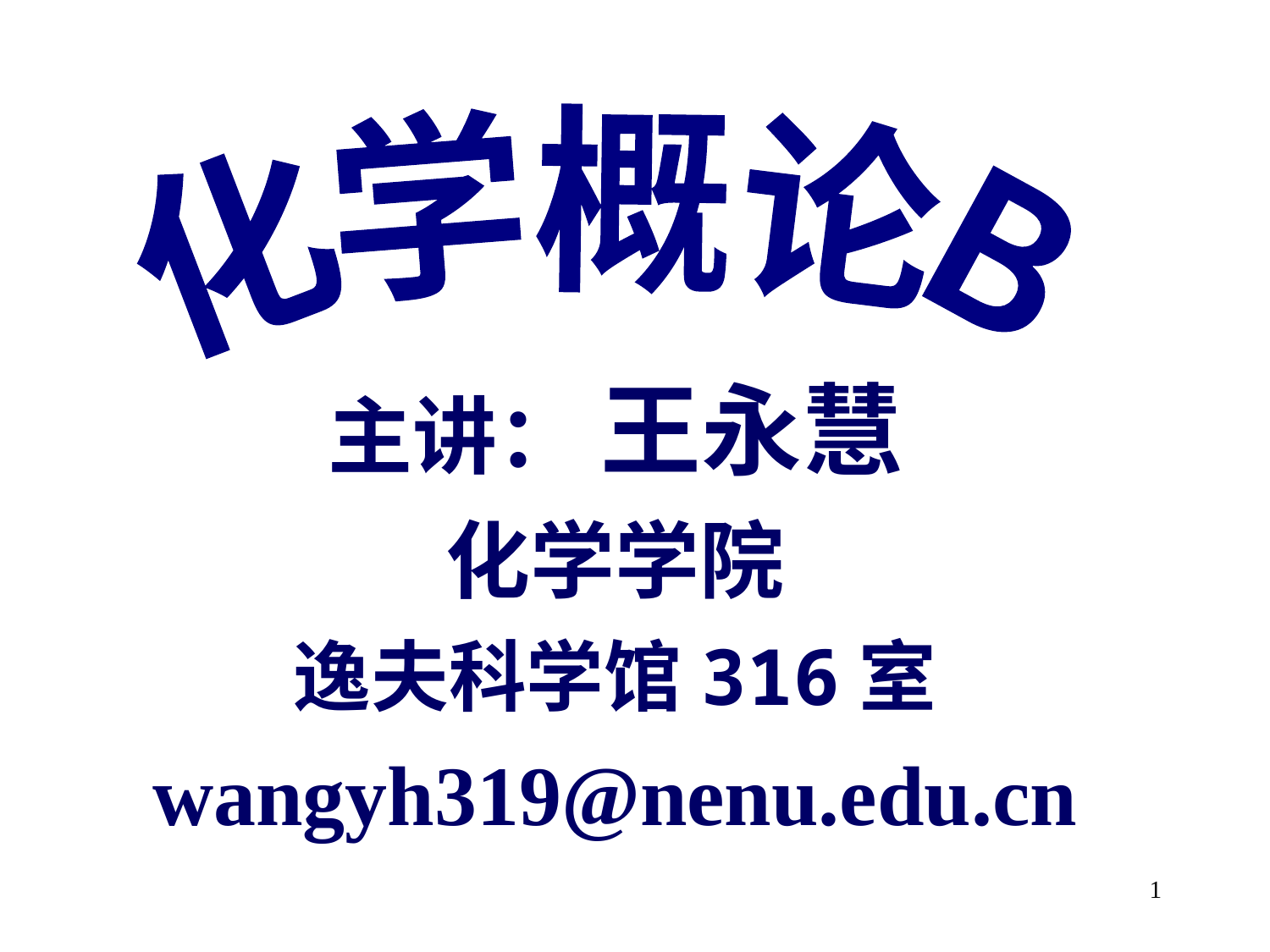

化学概论B
主讲： 王永慧
化学学院
逸夫科学馆316室
wangyh319@nenu.edu.cn
1